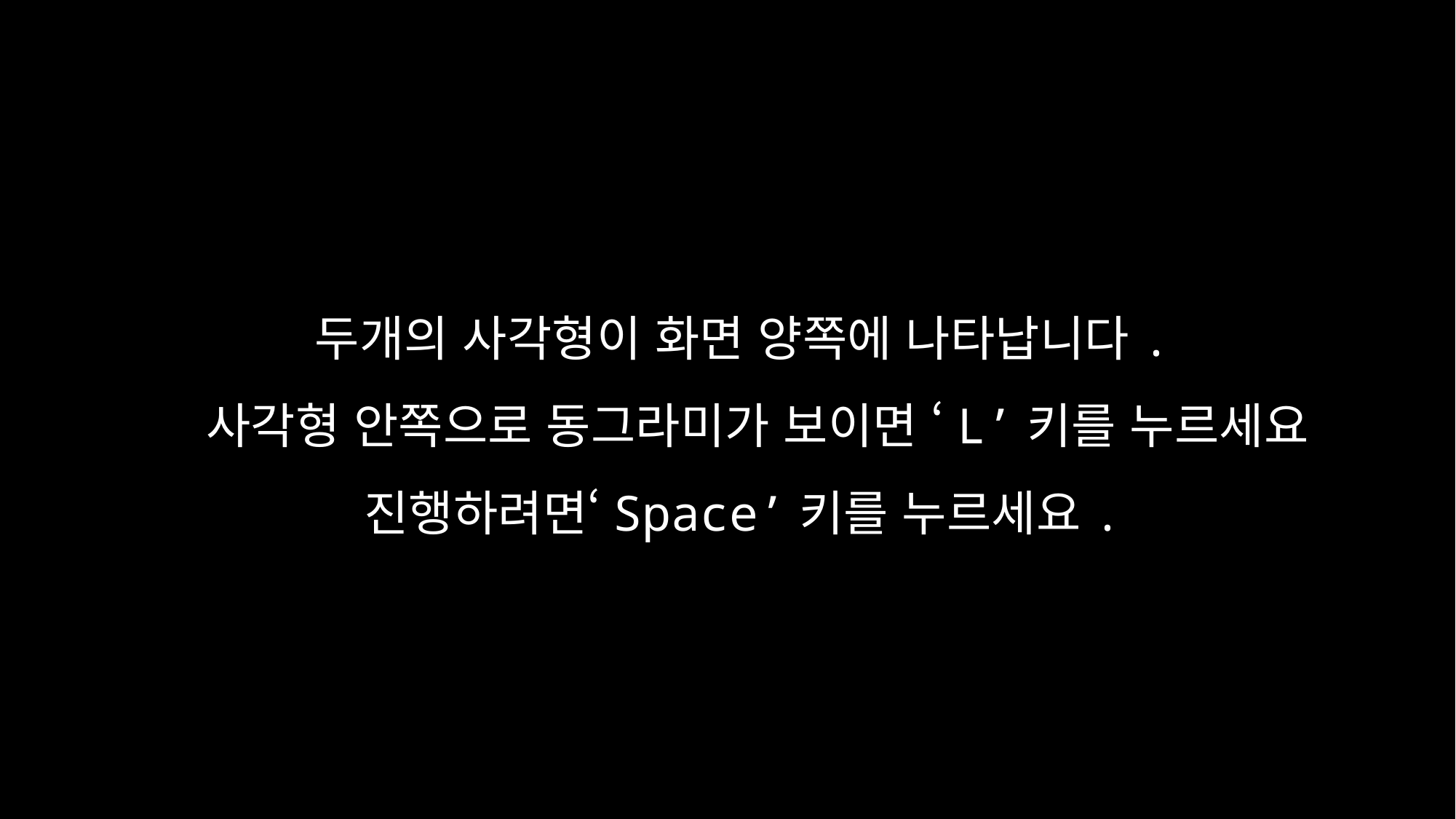

두개의 사각형이 화면 양쪽에 나타납니다.
사각형 안쪽으로 동그라미가 보이면 ‘L’키를 누르세요
진행하려면‘Space’키를 누르세요.